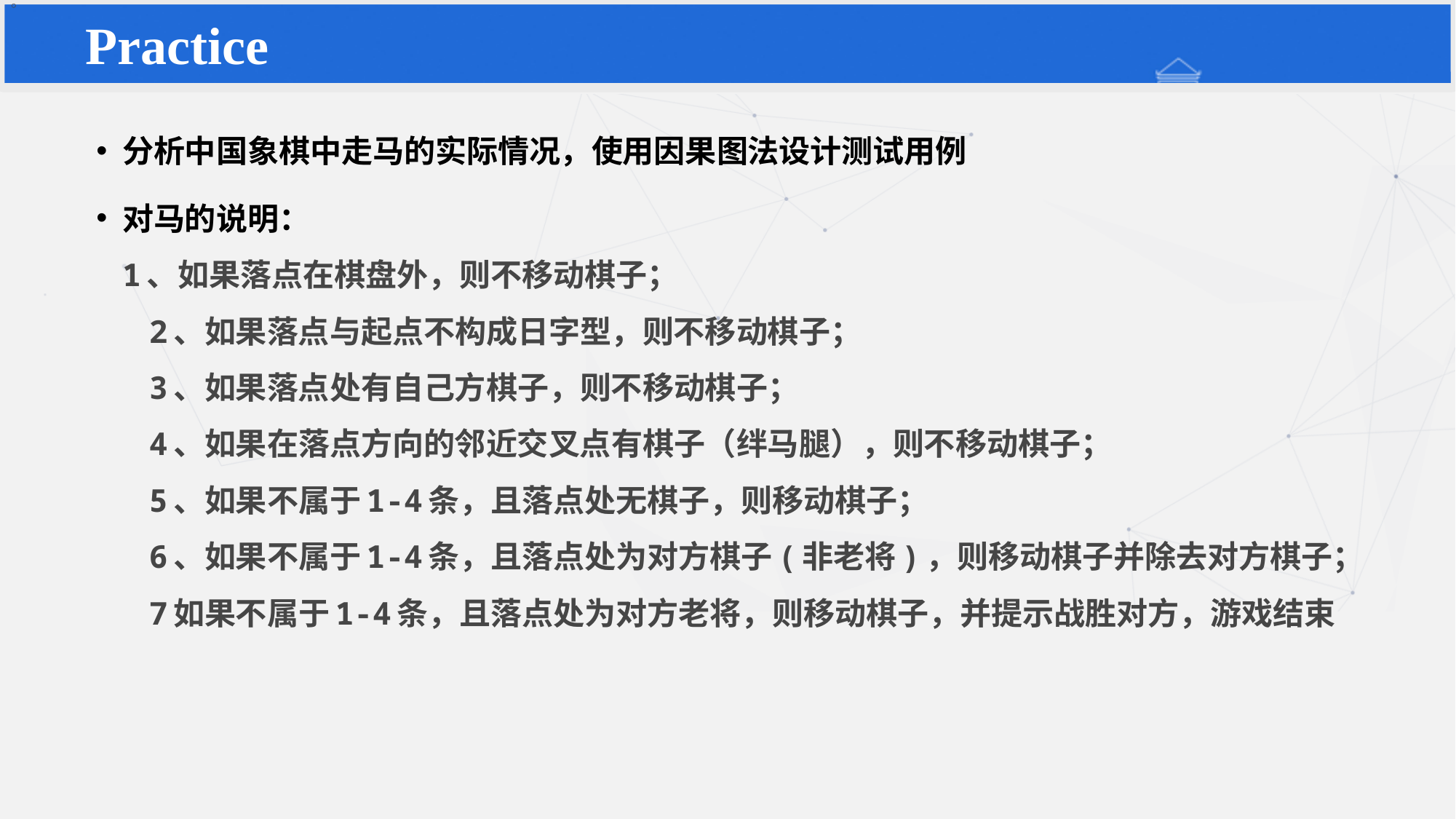

。
# Practice
分析中国象棋中走马的实际情况，使用因果图法设计测试用例
对马的说明：
1、如果落点在棋盘外，则不移动棋子；
   2、如果落点与起点不构成日字型，则不移动棋子；
   3、如果落点处有自己方棋子，则不移动棋子；
   4、如果在落点方向的邻近交叉点有棋子（绊马腿），则不移动棋子；
   5、如果不属于1-4条，且落点处无棋子，则移动棋子；
   6、如果不属于1-4条，且落点处为对方棋子(非老将)，则移动棋子并除去对方棋子；
   7如果不属于1-4条，且落点处为对方老将，则移动棋子，并提示战胜对方，游戏结束